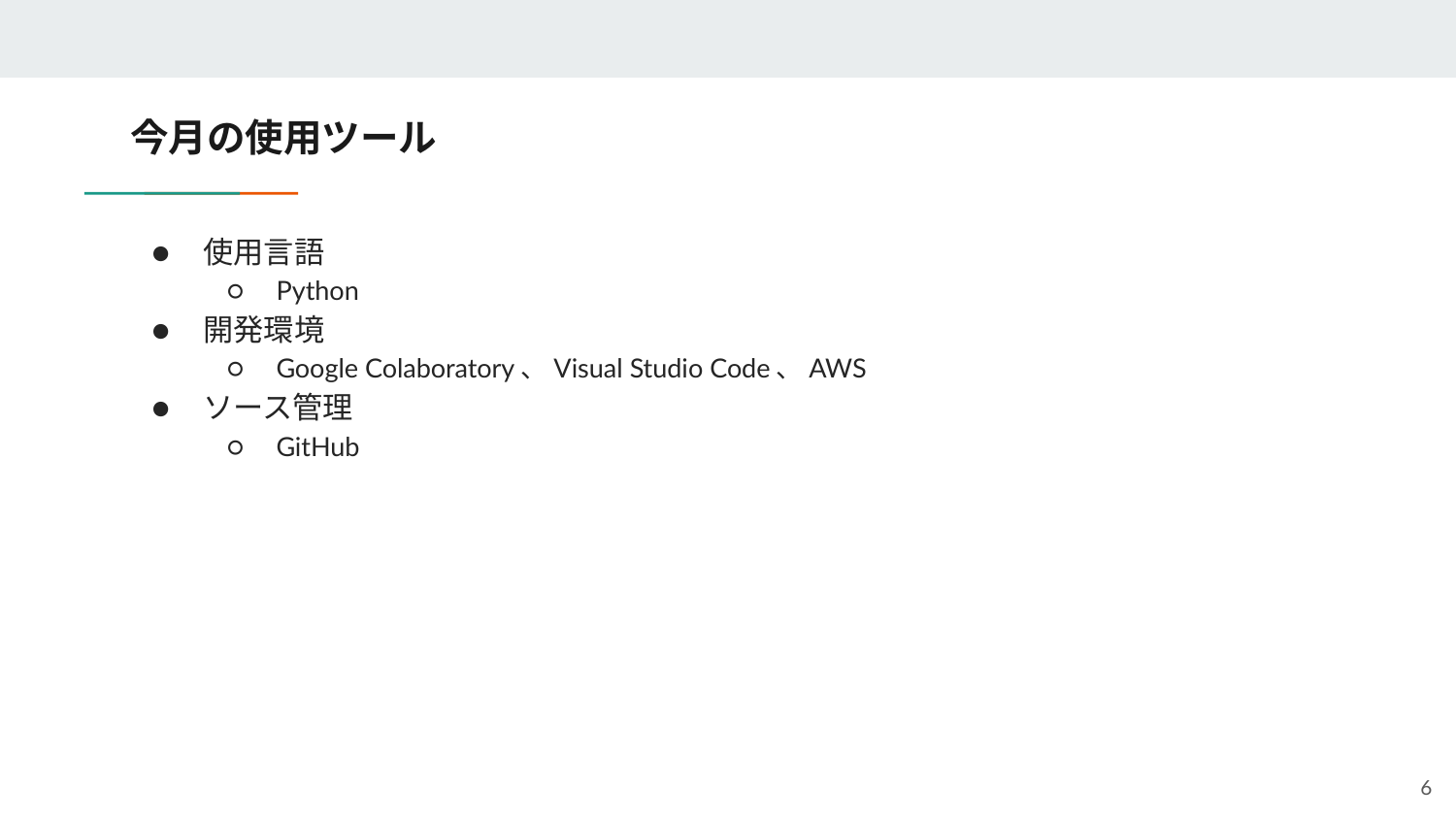

# 今月の使用ツール
使用言語
Python
開発環境
Google Colaboratory、Visual Studio Code、AWS
ソース管理
GitHub
6